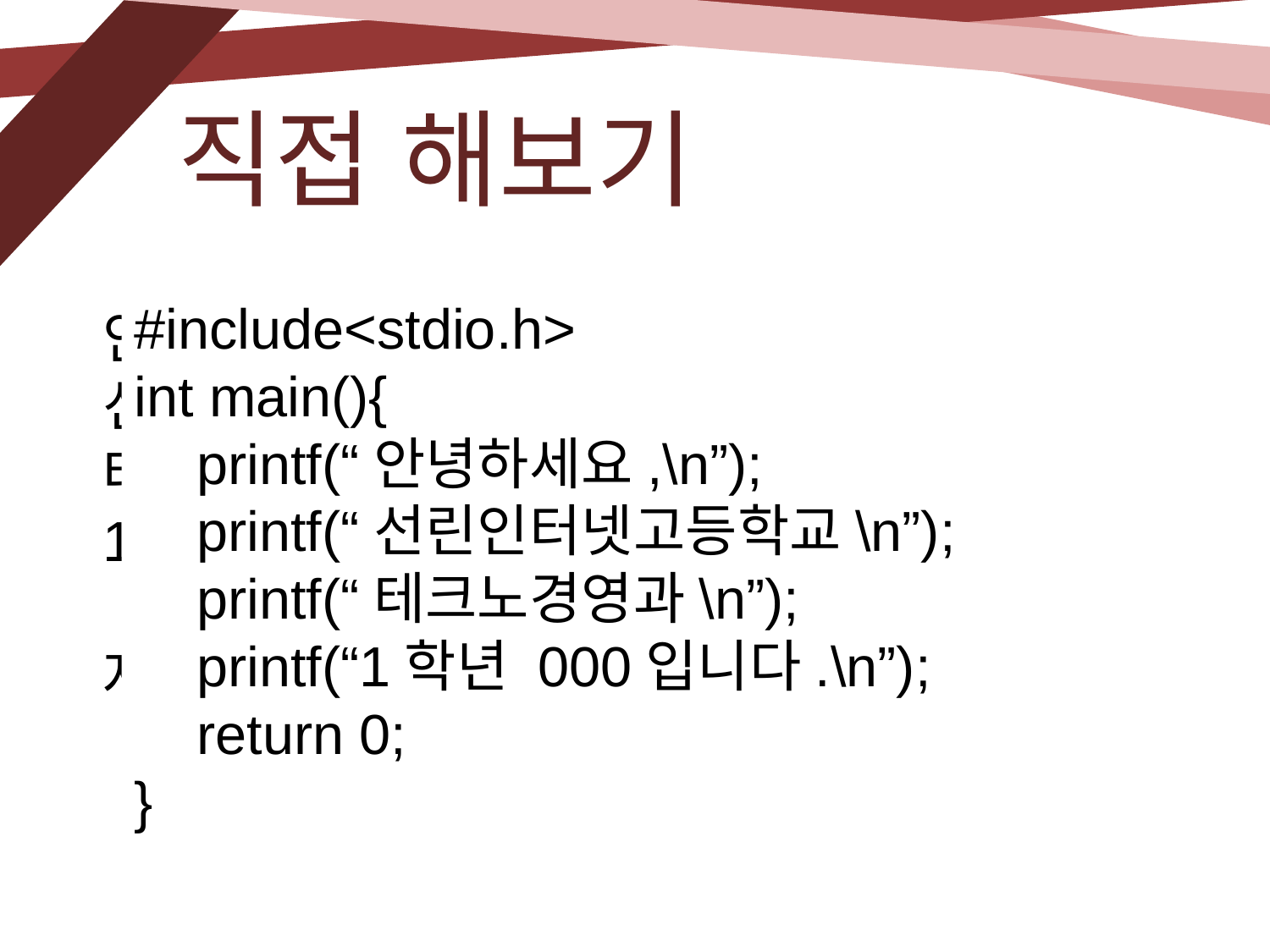

직접 해보기
#include<stdio.h>
int main(){
    printf(“안녕하세요,\n”);
    printf(“선린인터넷고등학교\n”);
    printf(“테크노경영과\n”);
    printf(“1학년 000입니다.\n”);
    return 0;
}
안녕하세요,
선린인터넷고등학교
테크노경영과
1학년 @@@입니다.

자기 소개를 출력문으로 작성해 보자